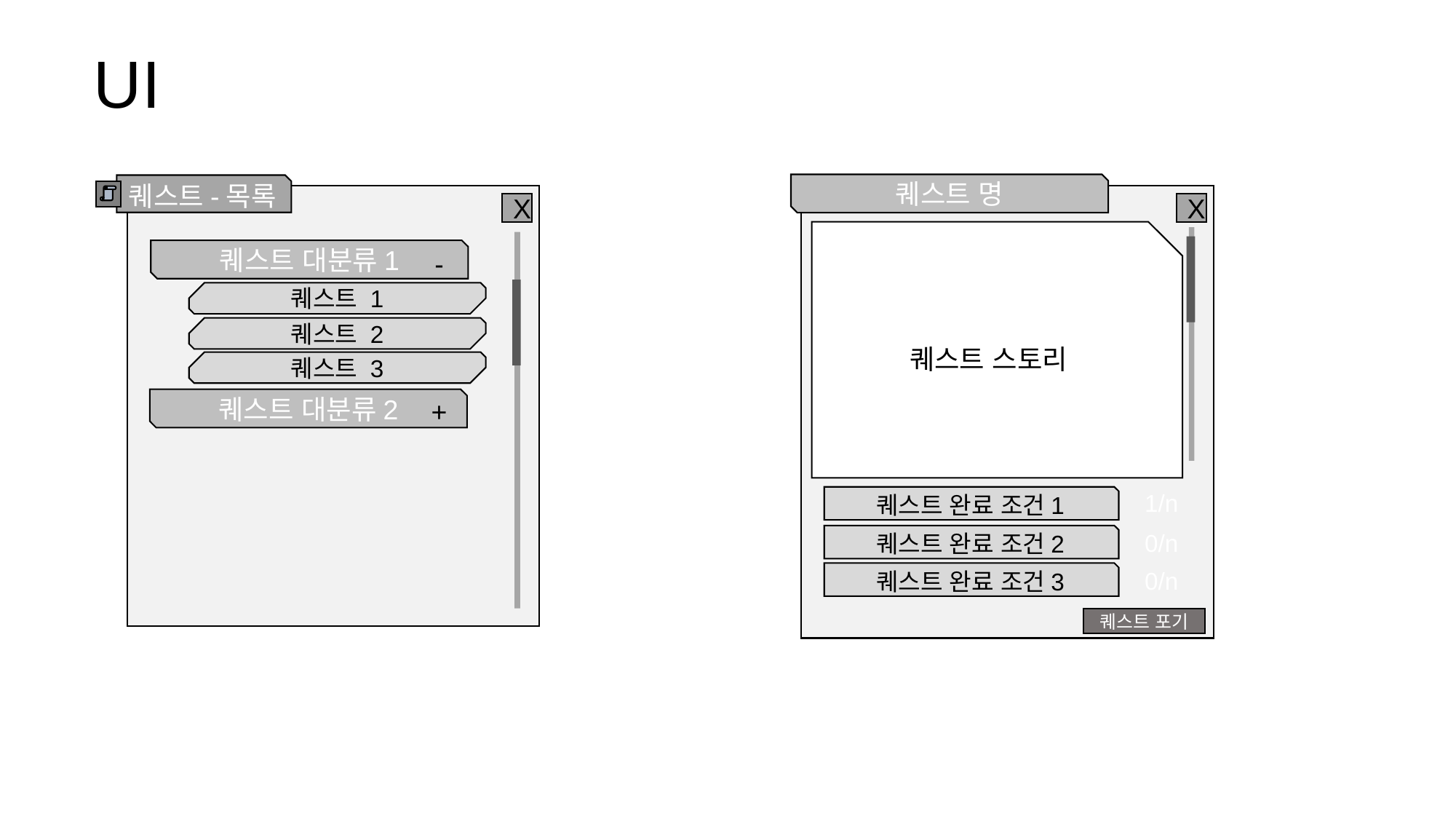

UI
퀘스트 명
퀘스트-목록

X
X
퀘스트 스토리

퀘스트 대분류1
-

퀘스트 1
퀘스트 2
퀘스트 3
퀘스트 대분류2
+
퀘스트 완료 조건1
1/n
퀘스트 완료 조건2
0/n
퀘스트 완료 조건3
0/n
퀘스트 포기